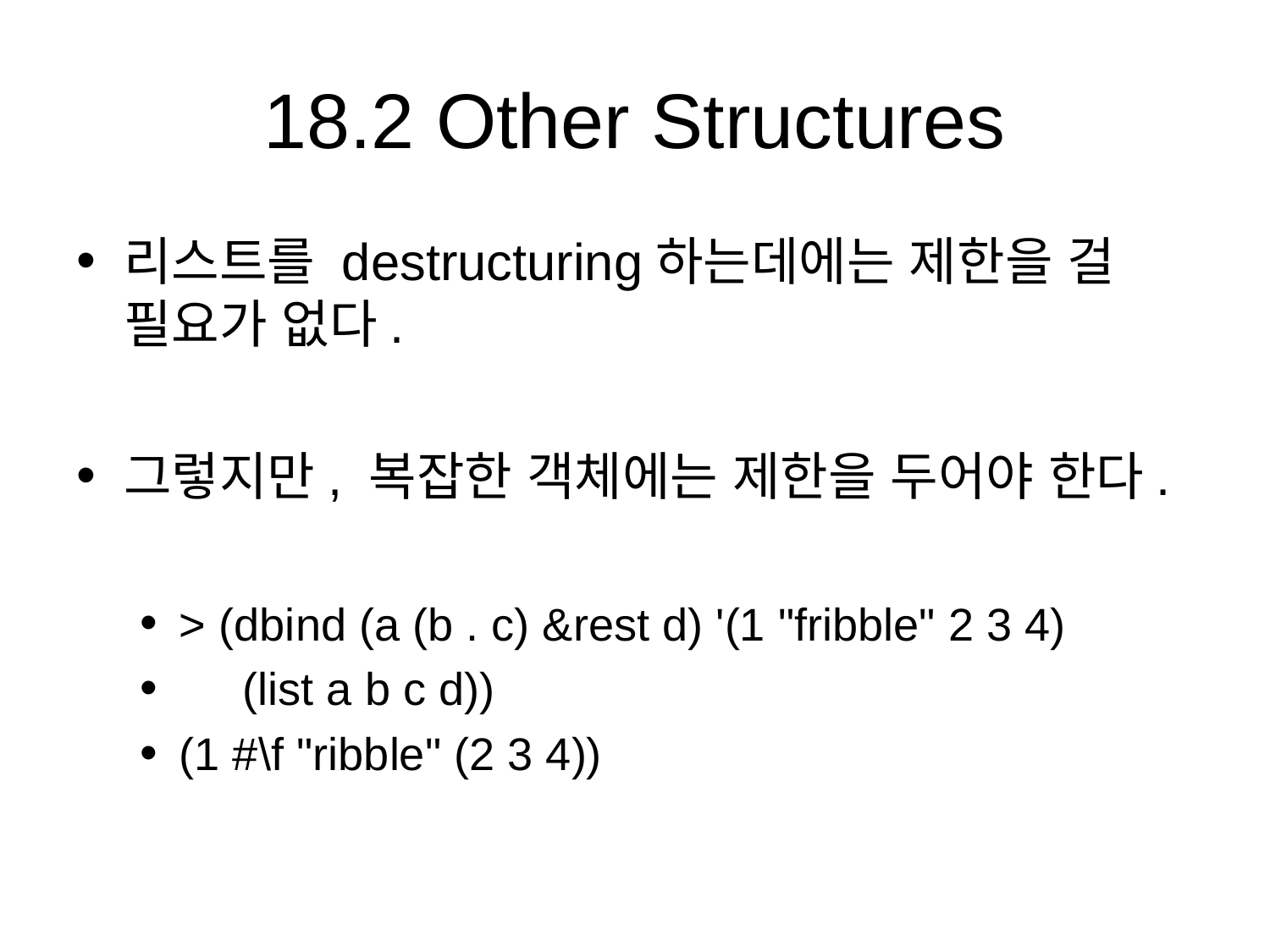

# 18.2 Other Structures
리스트를 destructuring하는데에는 제한을 걸 필요가 없다.

그렇지만, 복잡한 객체에는 제한을 두어야 한다.

> (dbind (a (b . c) &rest d) '(1 "fribble" 2 3 4)
     (list a b c d))
(1 #\f "ribble" (2 3 4))